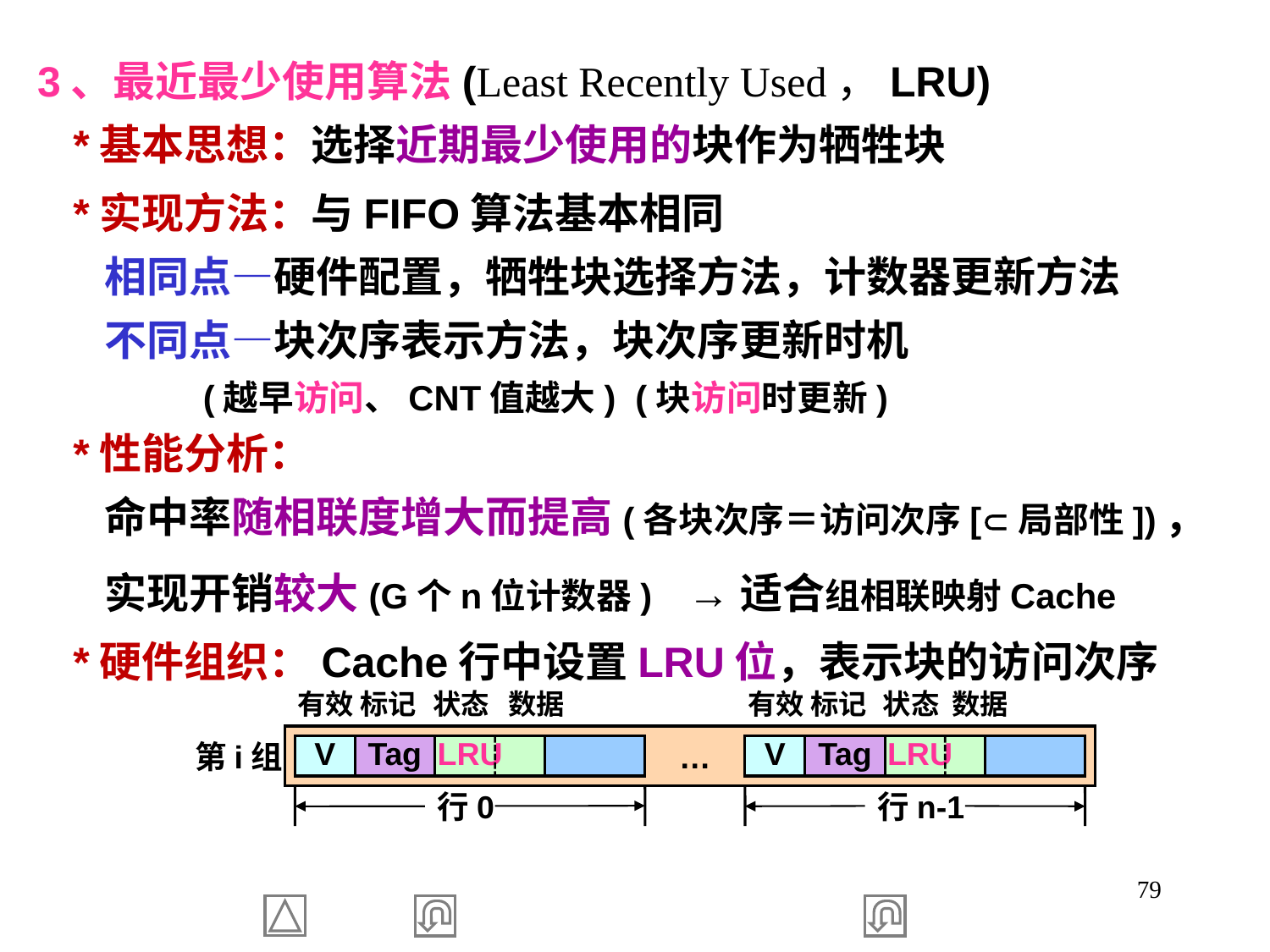

3、最近最少使用算法(Least Recently Used，LRU)
   *基本思想：选择近期最少使用的块作为牺牲块
   *实现方法：与FIFO算法基本相同
      相同点—硬件配置，牺牲块选择方法，计数器更新方法
      不同点—块次序表示方法，块次序更新时机
                 (越早访问、CNT值越大)  (块访问时更新)
   *性能分析：
      命中率随相联度增大而提高(各块次序＝访问次序[⊂局部性])，
      实现开销较大(G个n位计数器)   →适合组相联映射Cache
   *硬件组织：Cache行中设置LRU位，表示块的访问次序
有效 标记   状态   数据
有效 标记   状态  数据

第i组
V
Tag
LRU

…
V
Tag
LRU

行0
行n-1

79